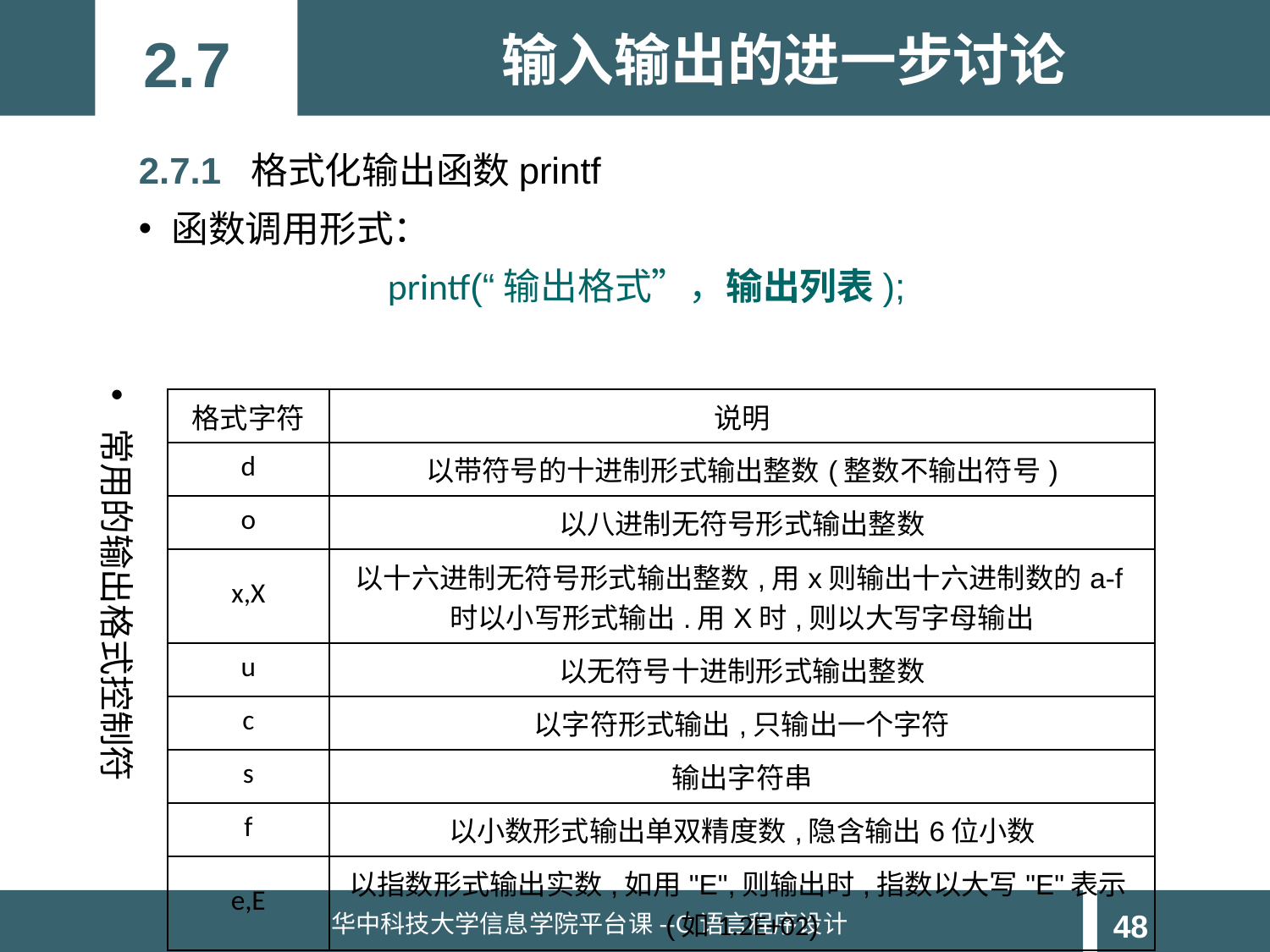

输入输出的进一步讨论
2.7
2.7.1  格式化输出函数printf
函数调用形式：
                        printf(“输出格式”，输出列表);
常用的输出格式控制符
| 格式字符 | 说明 |
| --- | --- |
| d | 以带符号的十进制形式输出整数(整数不输出符号) |
| o | 以八进制无符号形式输出整数 |
| x,X | 以十六进制无符号形式输出整数,用x则输出十六进制数的a-f时以小写形式输出.用X时,则以大写字母输出 |
| u | 以无符号十进制形式输出整数 |
| c | 以字符形式输出,只输出一个字符 |
| s | 输出字符串 |
| f | 以小数形式输出单双精度数,隐含输出6位小数 |
| e,E | 以指数形式输出实数,如用"E",则输出时,指数以大写"E"表示(如1.2E+02) |